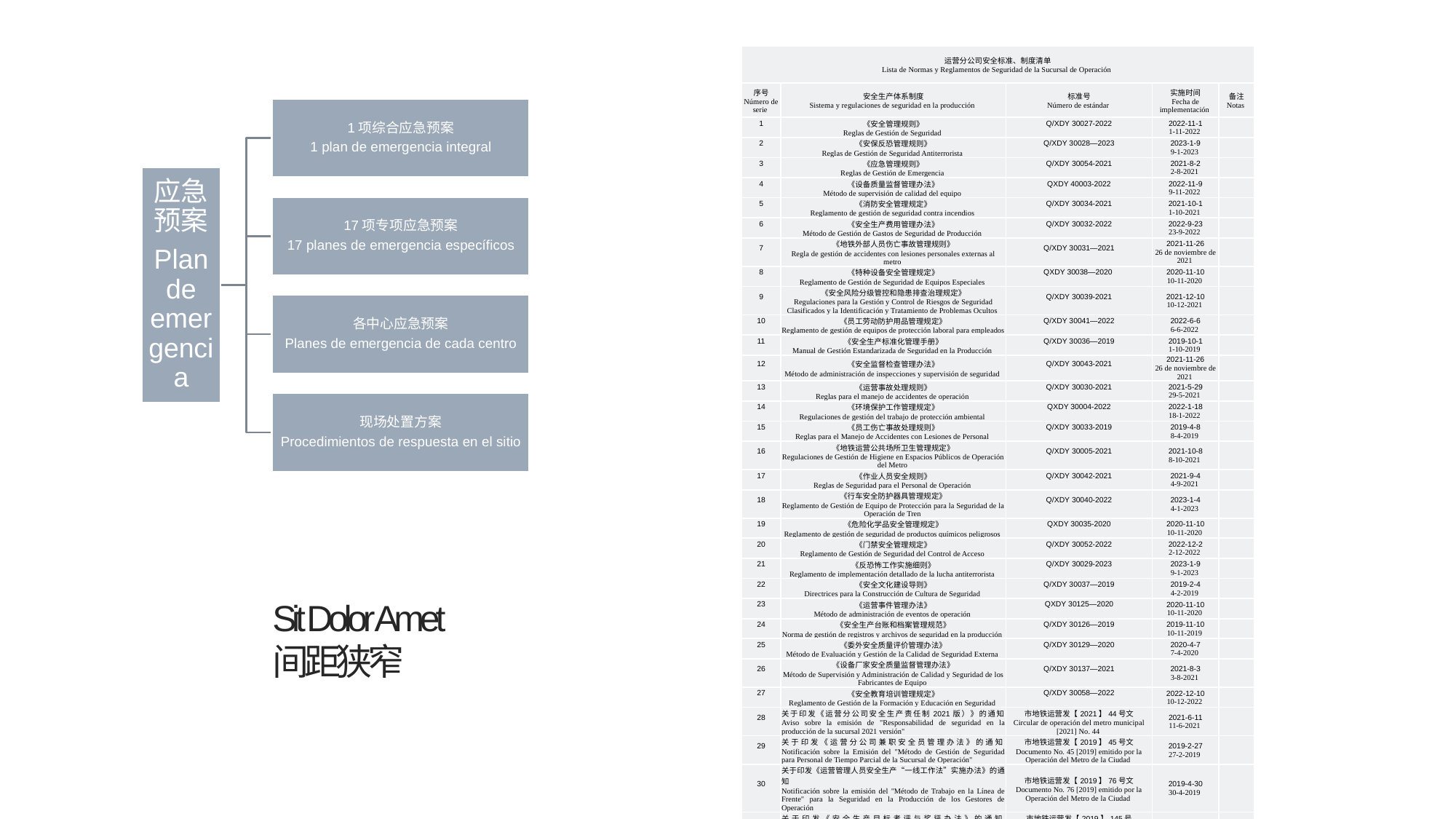

| 运营分公司安全标准、制度清单 Lista de Normas y Reglamentos de Seguridad de la Sucursal de Operación |  |  |  |  |
| --- | --- | --- | --- | --- |
| 序号 Número de serie | 安全生产体系制度 Sistema y regulaciones de seguridad en la producción | 标准号 Número de estándar | 实施时间 Fecha de implementación | 备注 Notas |
| 1 | 《安全管理规则》 Reglas de Gestión de Seguridad | Q/XDY 30027-2022 | 2022-11-1 1-11-2022 |  |
| 2 | 《安保反恐管理规则》 Reglas de Gestión de Seguridad Antiterrorista | Q/XDY 30028—2023 | 2023-1-9 9-1-2023 |  |
| 3 | 《应急管理规则》 Reglas de Gestión de Emergencia | Q/XDY 30054-2021 | 2021-8-2 2-8-2021 |  |
| 4 | 《设备质量监督管理办法》 Método de supervisión de calidad del equipo | QXDY 40003-2022 | 2022-11-9 9-11-2022 |  |
| 5 | 《消防安全管理规定》 Reglamento de gestión de seguridad contra incendios | Q/XDY 30034-2021 | 2021-10-1 1-10-2021 |  |
| 6 | 《安全生产费用管理办法》 Método de Gestión de Gastos de Seguridad de Producción | Q/XDY 30032-2022 | 2022-9-23 23-9-2022 |  |
| 7 | 《地铁外部人员伤亡事故管理规则》 Regla de gestión de accidentes con lesiones personales externas al metro | Q/XDY 30031—2021 | 2021-11-26 26 de noviembre de 2021 |  |
| 8 | 《特种设备安全管理规定》 Reglamento de Gestión de Seguridad de Equipos Especiales | QXDY 30038—2020 | 2020-11-10 10-11-2020 |  |
| 9 | 《安全风险分级管控和隐患排查治理规定》 Regulaciones para la Gestión y Control de Riesgos de Seguridad Clasificados y la Identificación y Tratamiento de Problemas Ocultos | Q/XDY 30039-2021 | 2021-12-10 10-12-2021 |  |
| 10 | 《员工劳动防护用品管理规定》 Reglamento de gestión de equipos de protección laboral para empleados | Q/XDY 30041—2022 | 2022-6-6 6-6-2022 |  |
| 11 | 《安全生产标准化管理手册》 Manual de Gestión Estandarizada de Seguridad en la Producción | Q/XDY 30036—2019 | 2019-10-1 1-10-2019 |  |
| 12 | 《安全监督检查管理办法》 Método de administración de inspecciones y supervisión de seguridad | Q/XDY 30043-2021 | 2021-11-26 26 de noviembre de 2021 |  |
| 13 | 《运营事故处理规则》 Reglas para el manejo de accidentes de operación | Q/XDY 30030-2021 | 2021-5-29 29-5-2021 |  |
| 14 | 《环境保护工作管理规定》 Regulaciones de gestión del trabajo de protección ambiental | QXDY 30004-2022 | 2022-1-18 18-1-2022 |  |
| 15 | 《员工伤亡事故处理规则》 Reglas para el Manejo de Accidentes con Lesiones de Personal | Q/XDY 30033-2019 | 2019-4-8 8-4-2019 |  |
| 16 | 《地铁运营公共场所卫生管理规定》 Regulaciones de Gestión de Higiene en Espacios Públicos de Operación del Metro | Q/XDY 30005-2021 | 2021-10-8 8-10-2021 |  |
| 17 | 《作业人员安全规则》 Reglas de Seguridad para el Personal de Operación | Q/XDY 30042-2021 | 2021-9-4 4-9-2021 |  |
| 18 | 《行车安全防护器具管理规定》 Reglamento de Gestión de Equipo de Protección para la Seguridad de la Operación de Tren | Q/XDY 30040-2022 | 2023-1-4 4-1-2023 |  |
| 19 | 《危险化学品安全管理规定》 Reglamento de gestión de seguridad de productos químicos peligrosos | QXDY 30035-2020 | 2020-11-10 10-11-2020 |  |
| 20 | 《门禁安全管理规定》 Reglamento de Gestión de Seguridad del Control de Acceso | Q/XDY 30052-2022 | 2022-12-2 2-12-2022 |  |
| 21 | 《反恐怖工作实施细则》 Reglamento de implementación detallado de la lucha antiterrorista | Q/XDY 30029-2023 | 2023-1-9 9-1-2023 |  |
| 22 | 《安全文化建设导则》 Directrices para la Construcción de Cultura de Seguridad | Q/XDY 30037—2019 | 2019-2-4 4-2-2019 |  |
| 23 | 《运营事件管理办法》 Método de administración de eventos de operación | QXDY 30125—2020 | 2020-11-10 10-11-2020 |  |
| 24 | 《安全生产台账和档案管理规范》 Norma de gestión de registros y archivos de seguridad en la producción | Q/XDY 30126—2019 | 2019-11-10 10-11-2019 |  |
| 25 | 《委外安全质量评价管理办法》 Método de Evaluación y Gestión de la Calidad de Seguridad Externa | Q/XDY 30129—2020 | 2020-4-7 7-4-2020 |  |
| 26 | 《设备厂家安全质量监督管理办法》 Método de Supervisión y Administración de Calidad y Seguridad de los Fabricantes de Equipo | Q/XDY 30137—2021 | 2021-8-3 3-8-2021 |  |
| 27 | 《安全教育培训管理规定》 Reglamento de Gestión de la Formación y Educación en Seguridad | Q/XDY 30058—2022 | 2022-12-10 10-12-2022 |  |
| 28 | 关于印发《运营分公司安全生产责任制2021版）》的通知 Aviso sobre la emisión de "Responsabilidad de seguridad en la producción de la sucursal 2021 versión" | 市地铁运营发【2021】44号文 Circular de operación del metro municipal [2021] No. 44 | 2021-6-11 11-6-2021 |  |
| 29 | 关于印发《运营分公司兼职安全员管理办法》的通知 Notificación sobre la Emisión del "Método de Gestión de Seguridad para Personal de Tiempo Parcial de la Sucursal de Operación" | 市地铁运营发【2019】45号文 Documento No. 45 [2019] emitido por la Operación del Metro de la Ciudad | 2019-2-27 27-2-2019 |  |
| 30 | 关于印发《运营管理人员安全生产“一线工作法”实施办法》的通知 Notificación sobre la emisión del "Método de Trabajo en la Línea de Frente" para la Seguridad en la Producción de los Gestores de Operación | 市地铁运营发【2019】76号文 Documento No. 76 [2019] emitido por la Operación del Metro de la Ciudad | 2019-4-30 30-4-2019 |  |
| 31 | 关于印发《安全生产目标考评与奖惩办法》的通知 Notificación sobre la emisión del "Método de Evaluación y Sanciones para los Objetivos de Producción Segura" | 市地铁运营发【2019】145号 Documento No. 145 [2019] emitido por la Operación del Metro de la Ciudad | 2019-8-13 13-8-2019 |  |
| 32 | 关于印发《运营分公司安全生产约谈督办管理办法》的通知 Notificación sobre la emisión del "Reglamento de Supervisión y Administración de Entrevistas de Seguridad de la Producción de la Sucursal de Operación" | 市轨道运营发〔2022〕70号 Documento No. 70 [2022] emitido por la Operación Ferroviaria de la Ciudad | 2022-9-19 19-9-2022 |  |
| 33 | 关于印发《西安市轨道交通集团有限公司运营分公司安保服务评价管理办法》的通知 Notificación sobre la emisión del "Reglamento de Evaluación y Gestión de Servicios de Seguridad de la Sucursal de Operación de la Compañía del Grupo de Transporte Urbano de Xi'an" | 市轨道运营发【2021】32号 Documento No. 32 [2021] emitido por la Operación Ferroviaria de la Ciudad | 2021-4-13 13-4-2021 |  |
| 34 | 关于印发《运营分公司安保反恐奖惩管理办法》的通知 Aviso sobre la emisión de las "Reglas de Administración de Premios y Castigos para la Seguridad y el Antiterrorismo de la Sucursal de Operación" | 市轨道运营发【2022】61号 Documento No. 61 [2022] emitido por la Operación Ferroviaria de la Ciudad | 2022-8-24 24-8-2022 |  |
| 35 | 关于印发《新线安全联防联控管理办法》的通知 Aviso sobre la emisión de las "Reglas de Administración de Control Conjunto de Seguridad para Líneas Nuevas" | 市轨道运营发〔2020〕39号 Documento No. 39 [2022] emitido por la Operación Ferroviaria de la Ciudad | 2020-4-15 15-4-2020 |  |
| 36 | 关于印发《运营分公司场段应急值班管理办法（试行）》的通知 Aviso sobre la emisión de las "Reglas de Administración de Guardia de Emergencia en el Área del Taller de la Sucursal de Operación (a prueba)" | 运营通知（2022）141号 Aviso de operación (2022) No. 141 | 2022-5-24 24-5-2022 |  |

应急预案
Plan de emergencia
1项综合应急预案
1 plan de emergencia integral
17项专项应急预案
17 planes de emergencia específicos
各中心应急预案
Planes de emergencia de cada centro
现场处置方案
Procedimientos de respuesta en el sitio